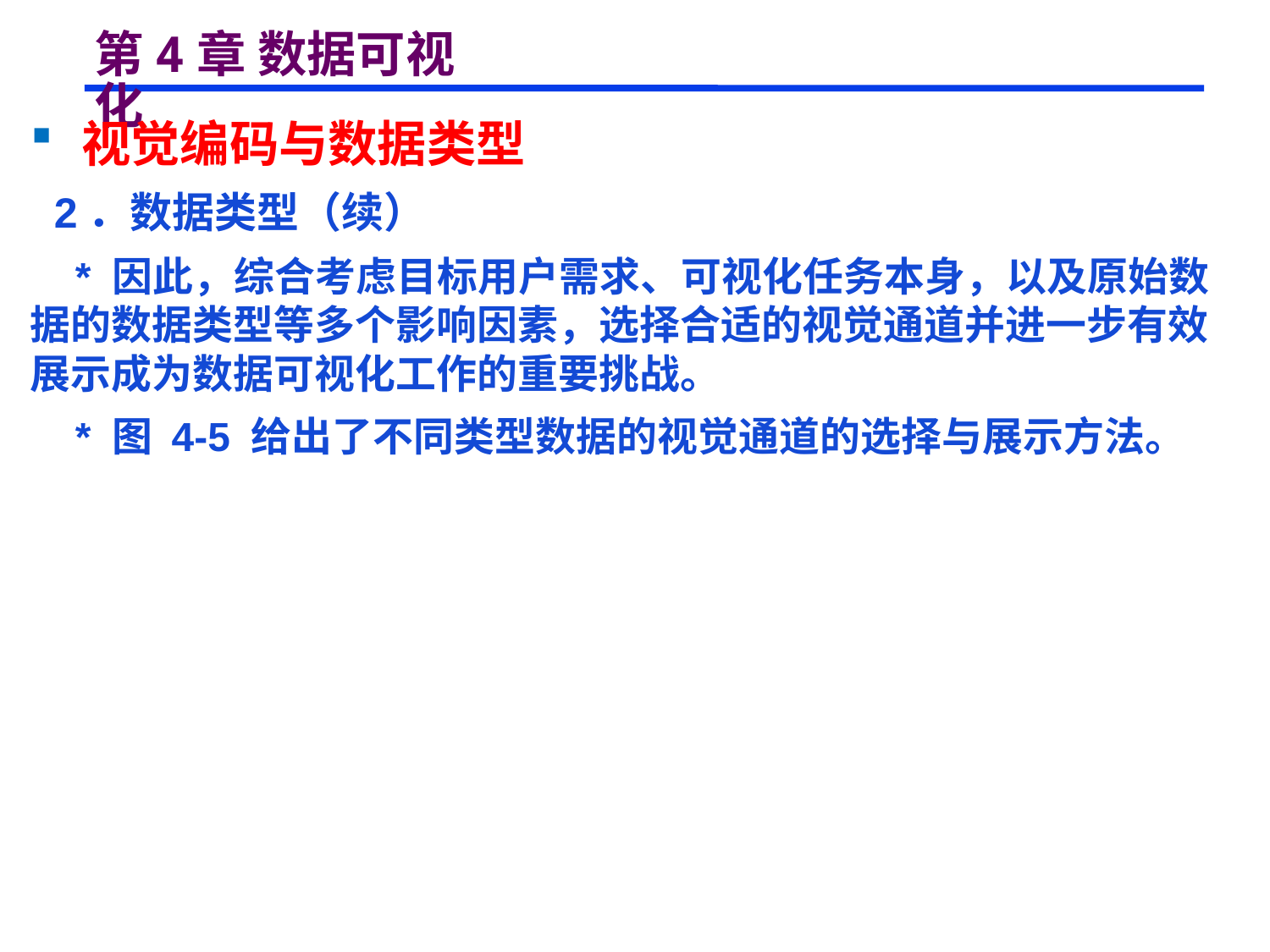

# 第4章 数据可视化
 视觉编码与数据类型
  2．数据类型（续）
    * 因此，综合考虑目标用户需求、可视化任务本身，以及原始数据的数据类型等多个影响因素，选择合适的视觉通道并进一步有效展示成为数据可视化工作的重要挑战。
    * 图 4-5 给出了不同类型数据的视觉通道的选择与展示方法。